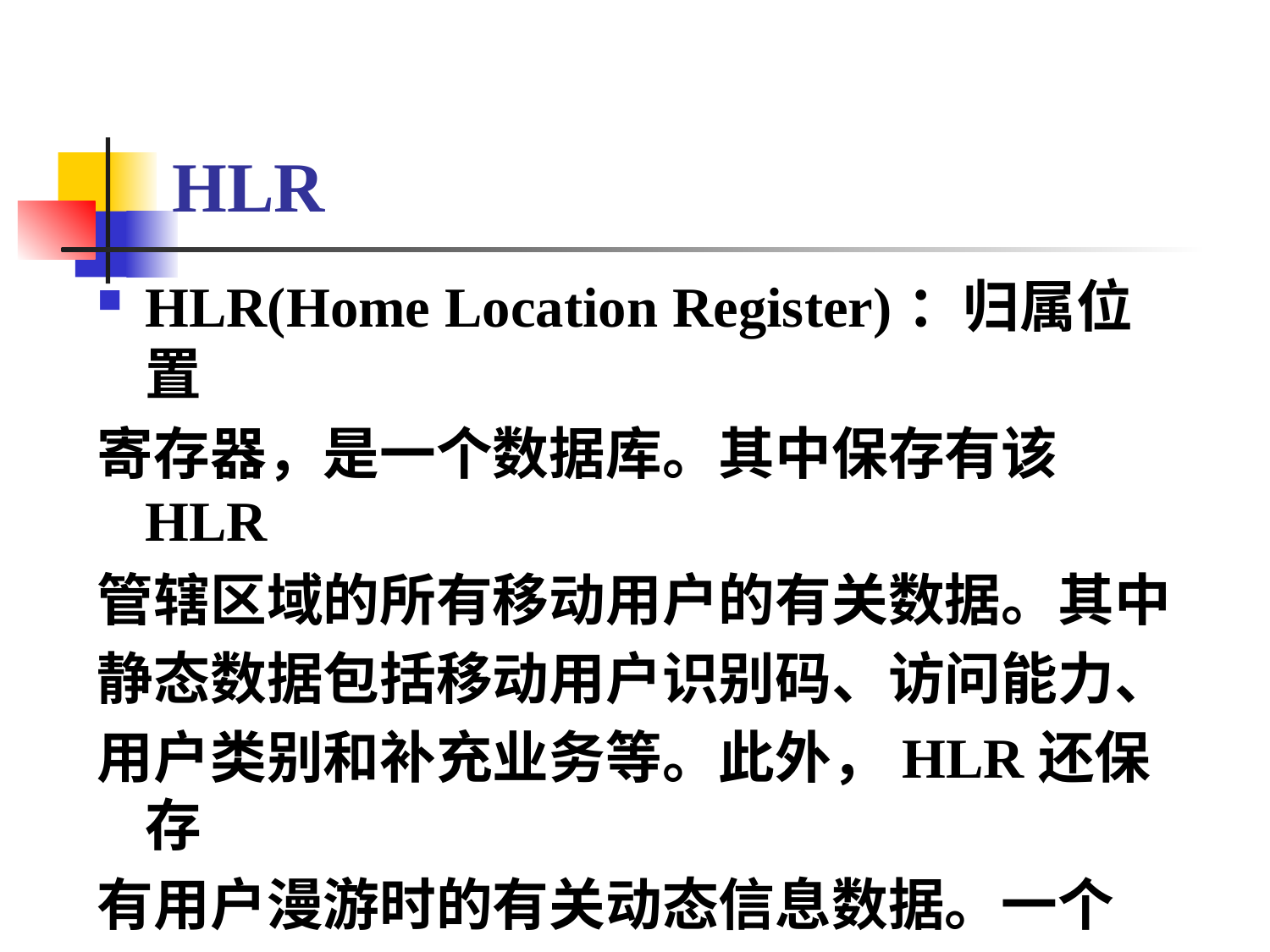

# HLR
HLR(Home Location Register)：归属位置
寄存器，是一个数据库。其中保存有该HLR
管辖区域的所有移动用户的有关数据。其中
静态数据包括移动用户识别码、访问能力、
用户类别和补充业务等。此外，HLR还保存
有用户漫游时的有关动态信息数据。一个
HLR可以覆盖几个移动交换区域（即不同
MSC管辖的区域）甚至整个移动网。